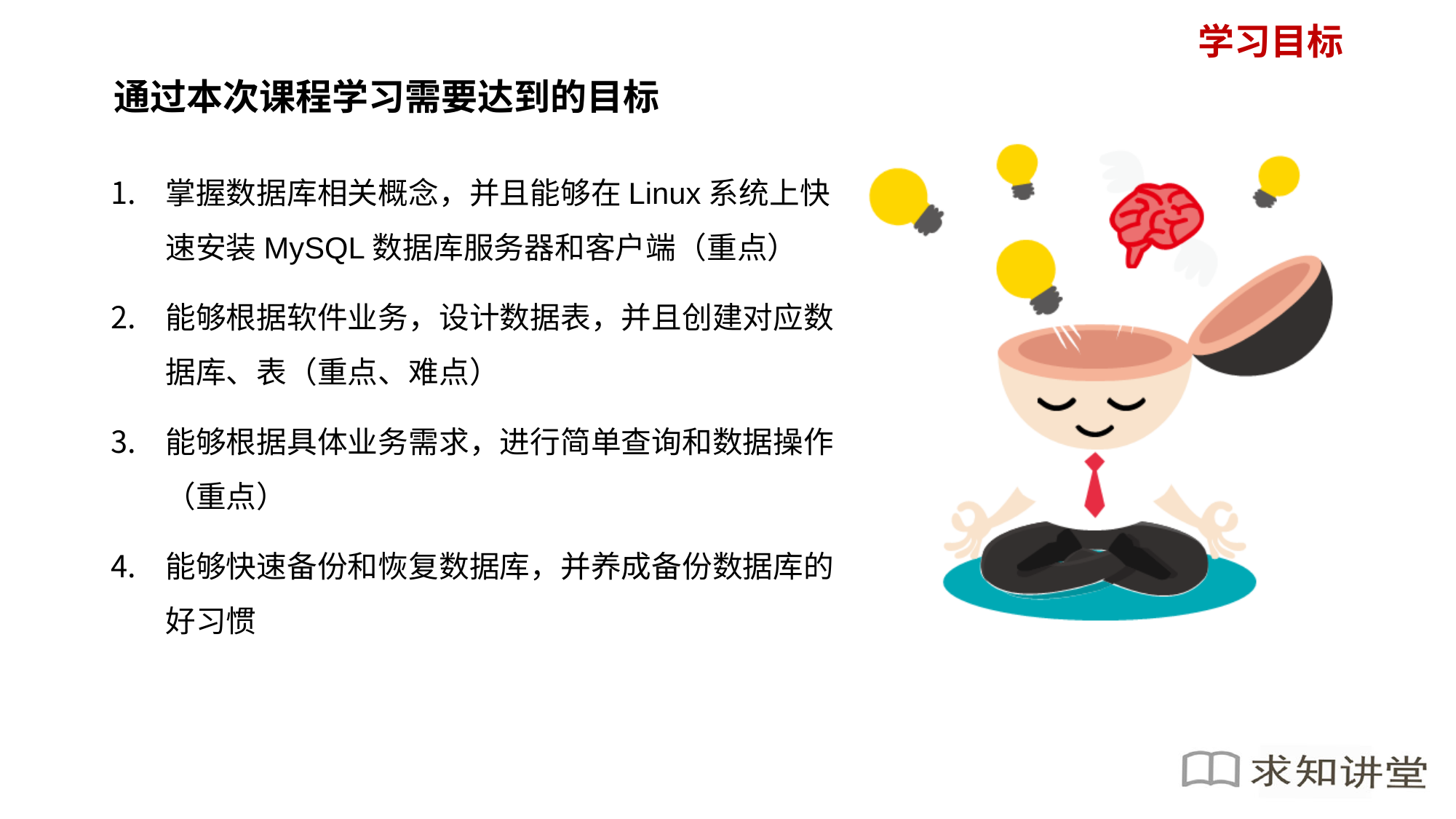

掌握数据库相关概念，并且能够在Linux系统上快速安装MySQL数据库服务器和客户端（重点）
能够根据软件业务，设计数据表，并且创建对应数据库、表（重点、难点）
能够根据具体业务需求，进行简单查询和数据操作（重点）
能够快速备份和恢复数据库，并养成备份数据库的好习惯